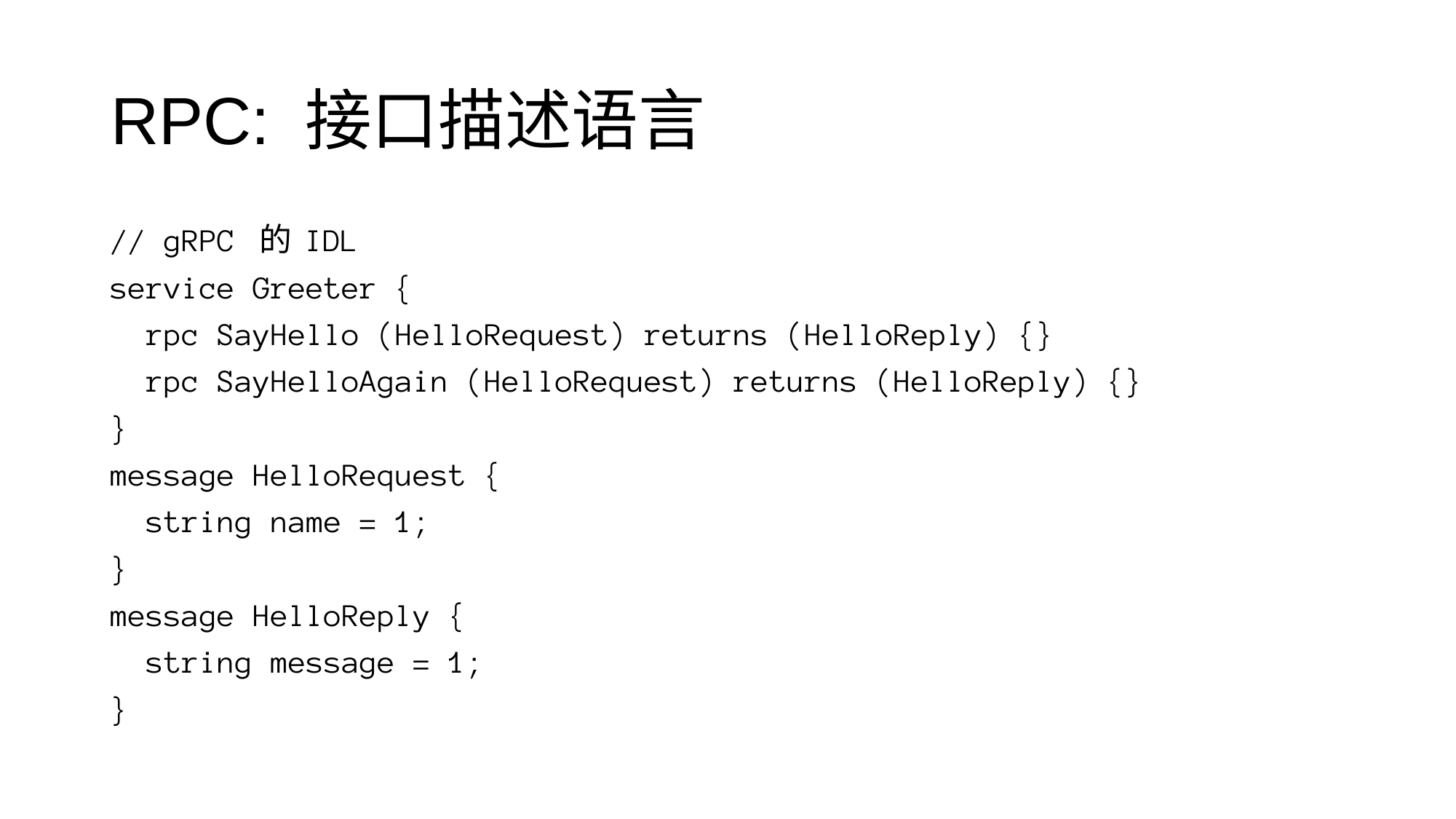

# RPC: 接口描述语言
// gRPC 的 IDL
service Greeter {
  rpc SayHello (HelloRequest) returns (HelloReply) {}
  rpc SayHelloAgain (HelloRequest) returns (HelloReply) {}
}
message HelloRequest {
  string name = 1;
}
message HelloReply {
  string message = 1;
}